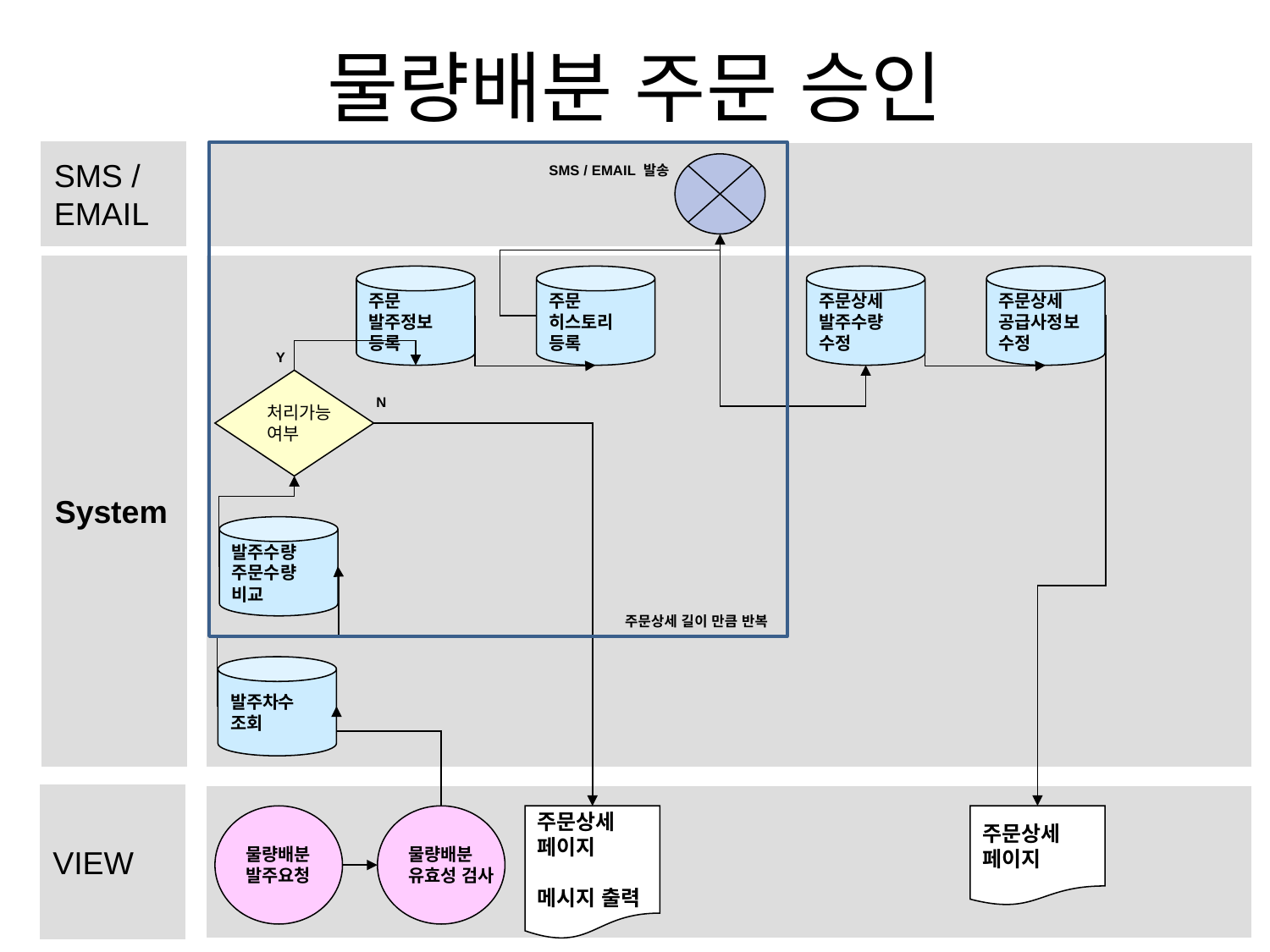

# 물량배분 주문 승인
SMS /
EMAIL

SMS / EMAIL 발송
System

주문
발주정보
등록
주문
히스토리
등록
주문상세
발주수량
수정
주문상세
공급사정보
수정
Y
처리가능
여부
N
발주수량
주문수량
비교
주문상세 길이 만큼 반복
발주차수
조회
VIEW

물량배분
발주요청
물량배분
유효성 검사
주문상세
페이지

메시지 출력
주문상세
페이지